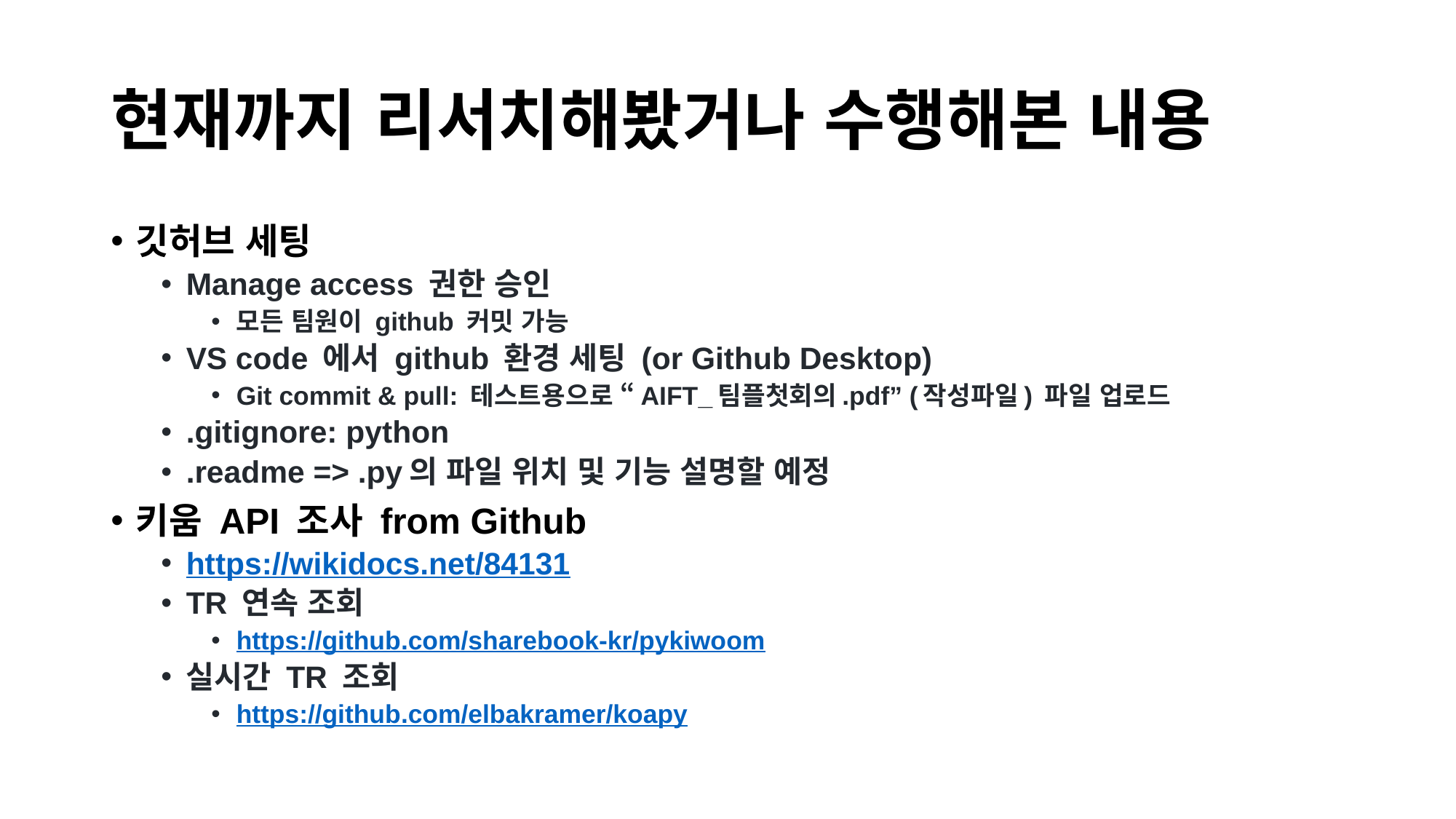

# 현재까지 리서치해봤거나 수행해본 내용
깃허브 세팅
Manage access 권한 승인
모든 팀원이 github 커밋 가능
VS code 에서 github 환경 세팅 (or Github Desktop)
Git commit & pull: 테스트용으로 “AIFT_팀플첫회의.pdf” (작성파일) 파일 업로드
.gitignore: python
.readme => .py의 파일 위치 및 기능 설명할 예정
키움 API 조사 from Github
https://wikidocs.net/84131
TR 연속 조회
https://github.com/sharebook-kr/pykiwoom
실시간 TR 조회
https://github.com/elbakramer/koapy